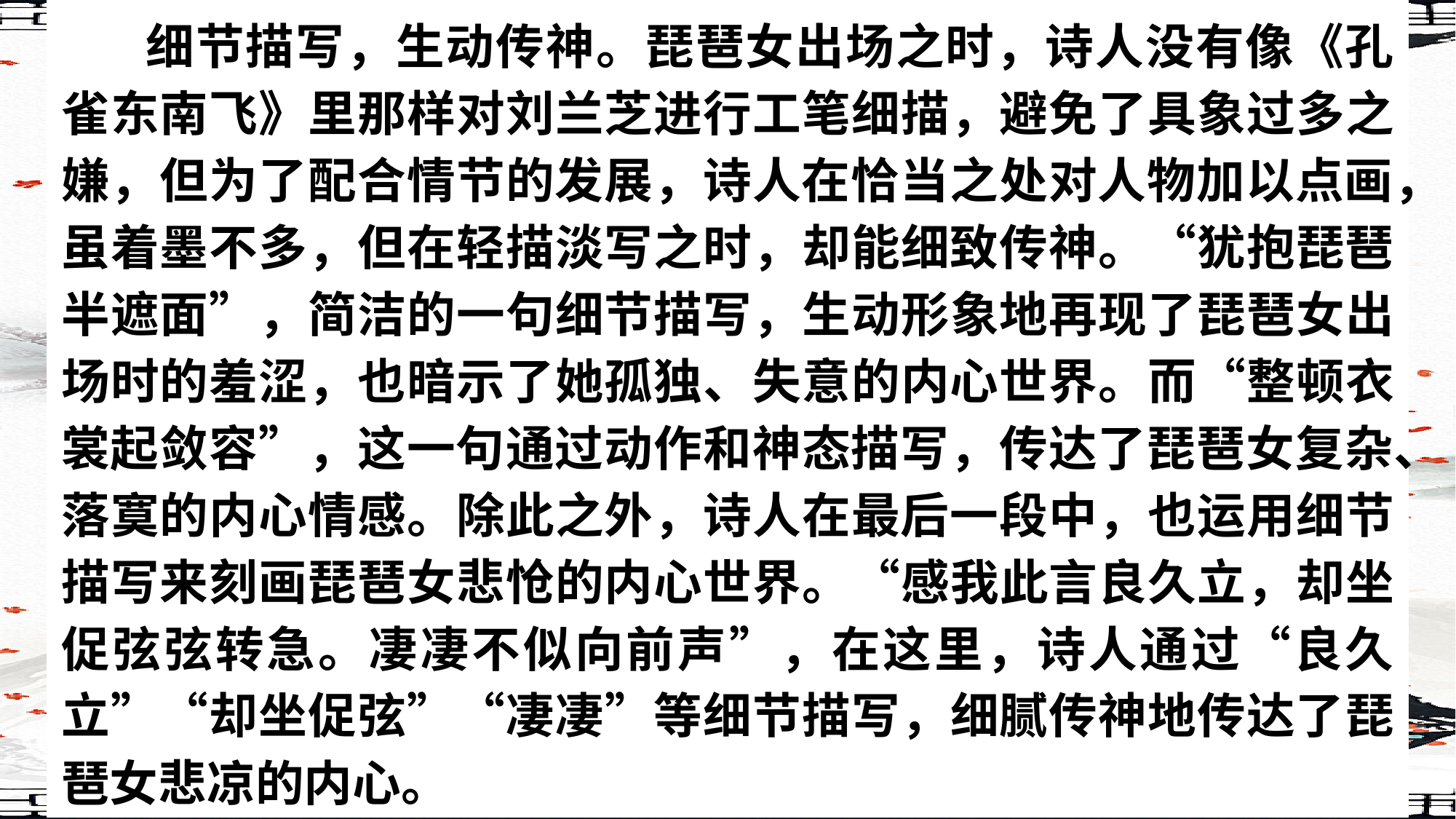

细节描写，生动传神。琵琶女出场之时，诗人没有像《孔雀东南飞》里那样对刘兰芝进行工笔细描，避免了具象过多之嫌，但为了配合情节的发展，诗人在恰当之处对人物加以点画，虽着墨不多，但在轻描淡写之时，却能细致传神。“犹抱琵琶半遮面”，简洁的一句细节描写，生动形象地再现了琵琶女出场时的羞涩，也暗示了她孤独、失意的内心世界。而“整顿衣裳起敛容”，这一句通过动作和神态描写，传达了琵琶女复杂、落寞的内心情感。除此之外，诗人在最后一段中，也运用细节描写来刻画琵琶女悲怆的内心世界。“感我此言良久立，却坐促弦弦转急。凄凄不似向前声”，在这里，诗人通过“良久立”“却坐促弦”“凄凄”等细节描写，细腻传神地传达了琵琶女悲凉的内心。